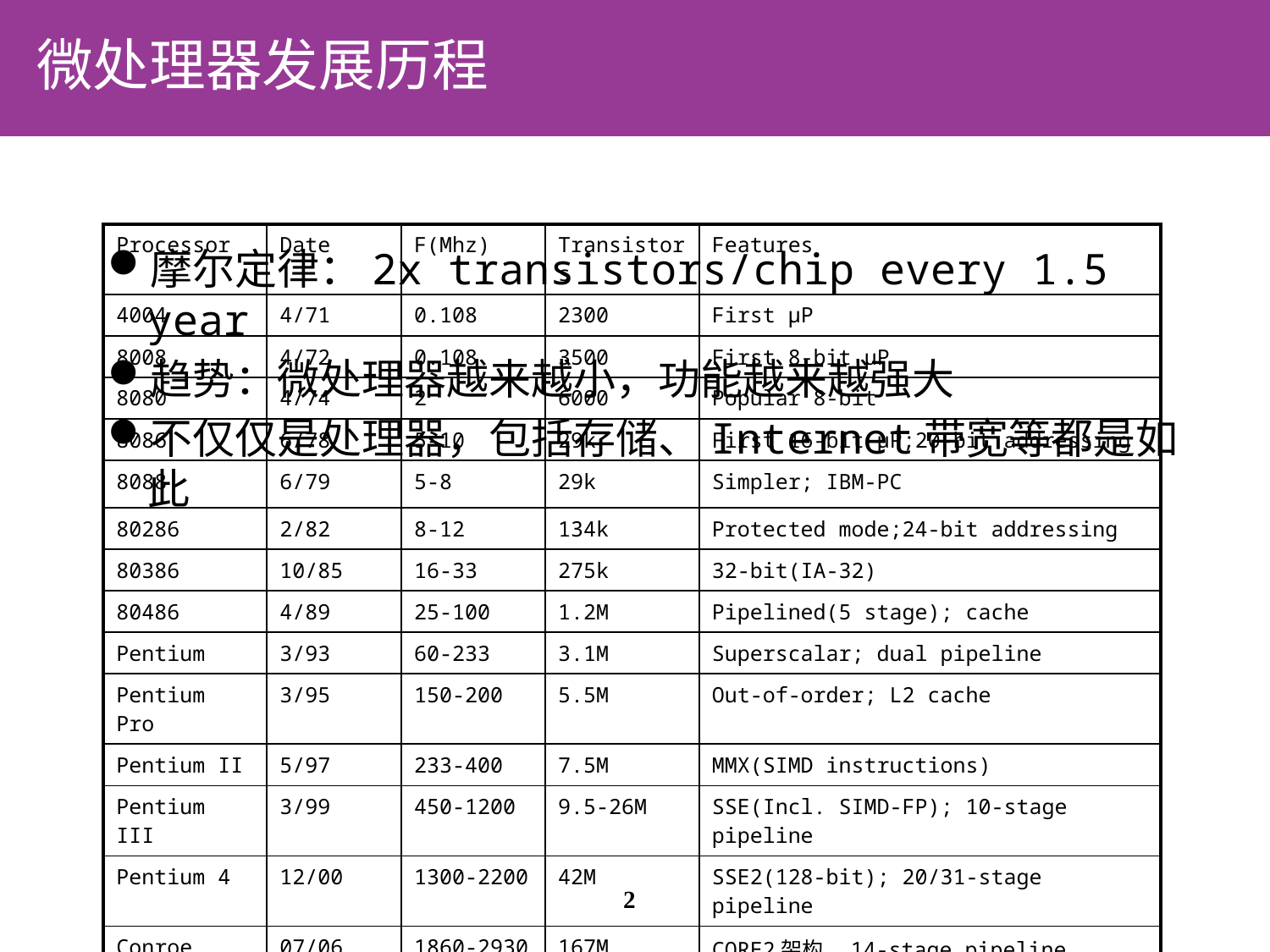

微处理器发展历程
| Processor | Date | F(Mhz) | Transistors | Features |
| --- | --- | --- | --- | --- |
| 4004 | 4/71 | 0.108 | 2300 | First μP |
| 8008 | 4/72 | 0.108 | 3500 | First 8-bit μP |
| 8080 | 4/74 | 2 | 6000 | Popular 8-bit |
| 8086 | 6/78 | 5-10 | 29k | First 16-bit μP;20-bit addressing |
| 8088 | 6/79 | 5-8 | 29k | Simpler; IBM-PC |
| 80286 | 2/82 | 8-12 | 134k | Protected mode;24-bit addressing |
| 80386 | 10/85 | 16-33 | 275k | 32-bit(IA-32) |
| 80486 | 4/89 | 25-100 | 1.2M | Pipelined(5 stage); cache |
| Pentium | 3/93 | 60-233 | 3.1M | Superscalar; dual pipeline |
| Pentium Pro | 3/95 | 150-200 | 5.5M | Out-of-order; L2 cache |
| Pentium II | 5/97 | 233-400 | 7.5M | MMX(SIMD instructions) |
| Pentium III | 3/99 | 450-1200 | 9.5-26M | SSE(Incl. SIMD-FP); 10-stage pipeline |
| Pentium 4 | 12/00 | 1300-2200 | 42M | SSE2(128-bit); 20/31-stage pipeline |
| Conroe | 07/06 | 1860-2930 | 167M | CORE2架构，14-stage pipeline |
| I7 | 11/08 | 1600-3400 | 731M | CORE2架构, 16-stage pipeline, L3 Cache |
摩尔定律：2x transistors/chip every 1.5 year
趋势：微处理器越来越小，功能越来越强大
不仅仅是处理器，包括存储、Internet带宽等都是如此
2